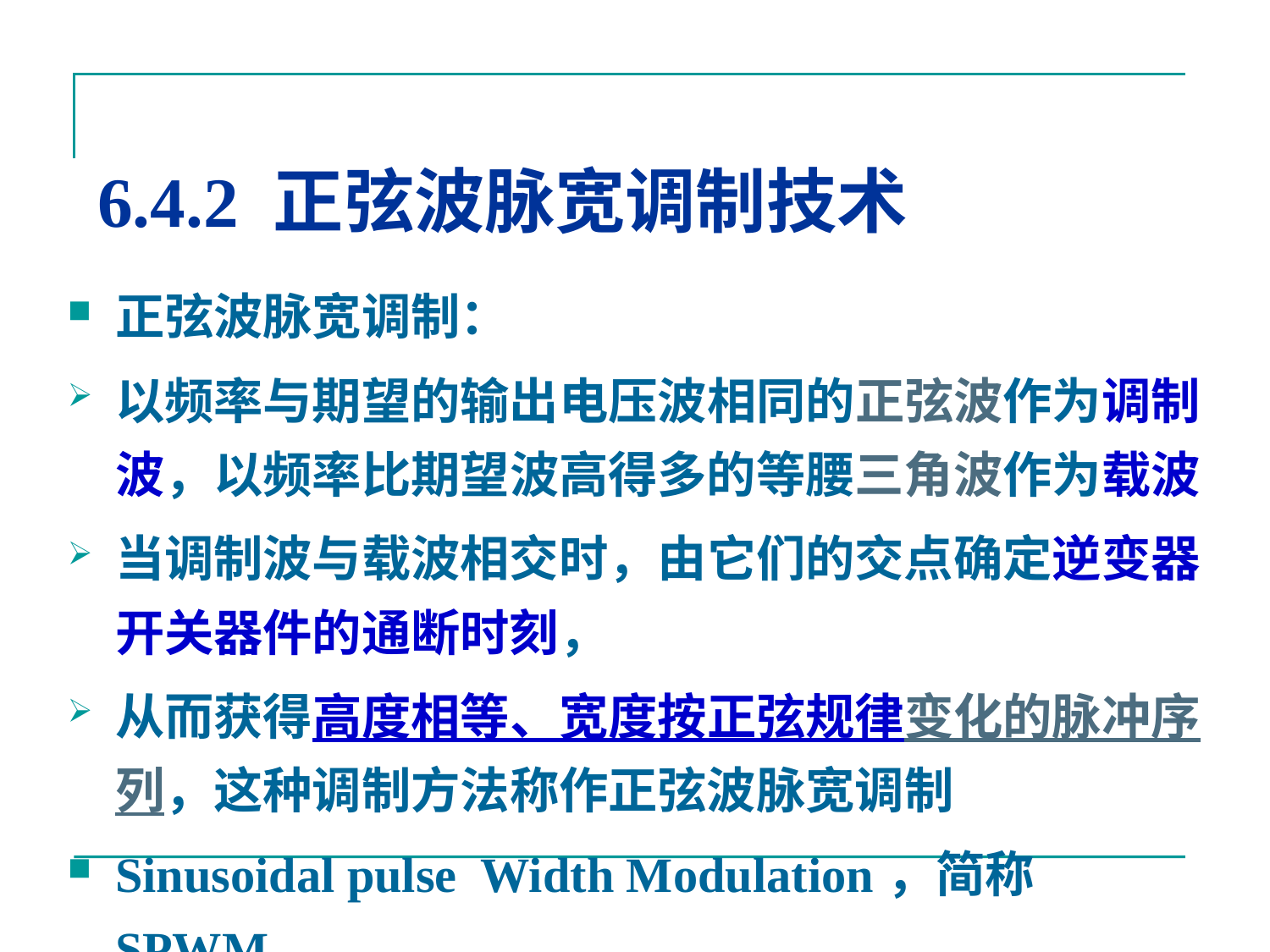

# 6.4.2 正弦波脉宽调制技术
正弦波脉宽调制：
以频率与期望的输出电压波相同的正弦波作为调制波，以频率比期望波高得多的等腰三角波作为载波
当调制波与载波相交时，由它们的交点确定逆变器开关器件的通断时刻，
从而获得高度相等、宽度按正弦规律变化的脉冲序列，这种调制方法称作正弦波脉宽调制
Sinusoidal pulse  Width Modulation，简称SPWM。